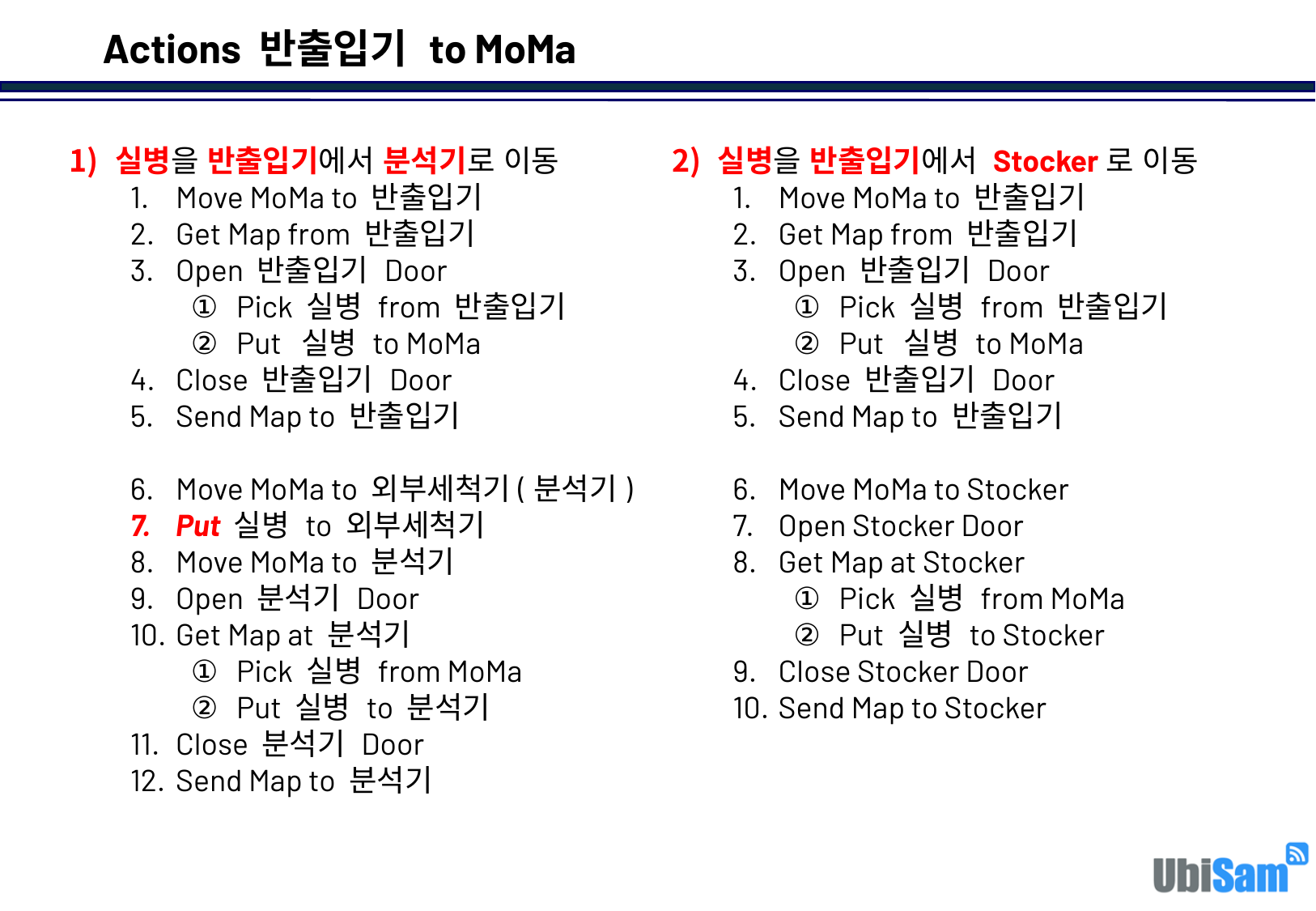

# Actions 반출입기 to MoMa
실병을 반출입기에서 분석기로 이동
Move MoMa to 반출입기
Get Map from 반출입기
Open 반출입기 Door
Pick 실병 from 반출입기
Put  실병 to MoMa
Close 반출입기 Door
Send Map to 반출입기
Move MoMa to 외부세척기(분석기)
Put 실병 to 외부세척기
Move MoMa to 분석기
Open 분석기 Door
Get Map at 분석기
Pick 실병 from MoMa
Put 실병 to 분석기
Close 분석기 Door
Send Map to 분석기
실병을 반출입기에서 Stocker로 이동
Move MoMa to 반출입기
Get Map from 반출입기
Open 반출입기 Door
Pick 실병 from 반출입기
Put  실병 to MoMa
Close 반출입기 Door
Send Map to 반출입기
Move MoMa to Stocker
Open Stocker Door
Get Map at Stocker
Pick 실병 from MoMa
Put 실병 to Stocker
Close Stocker Door
Send Map to Stocker